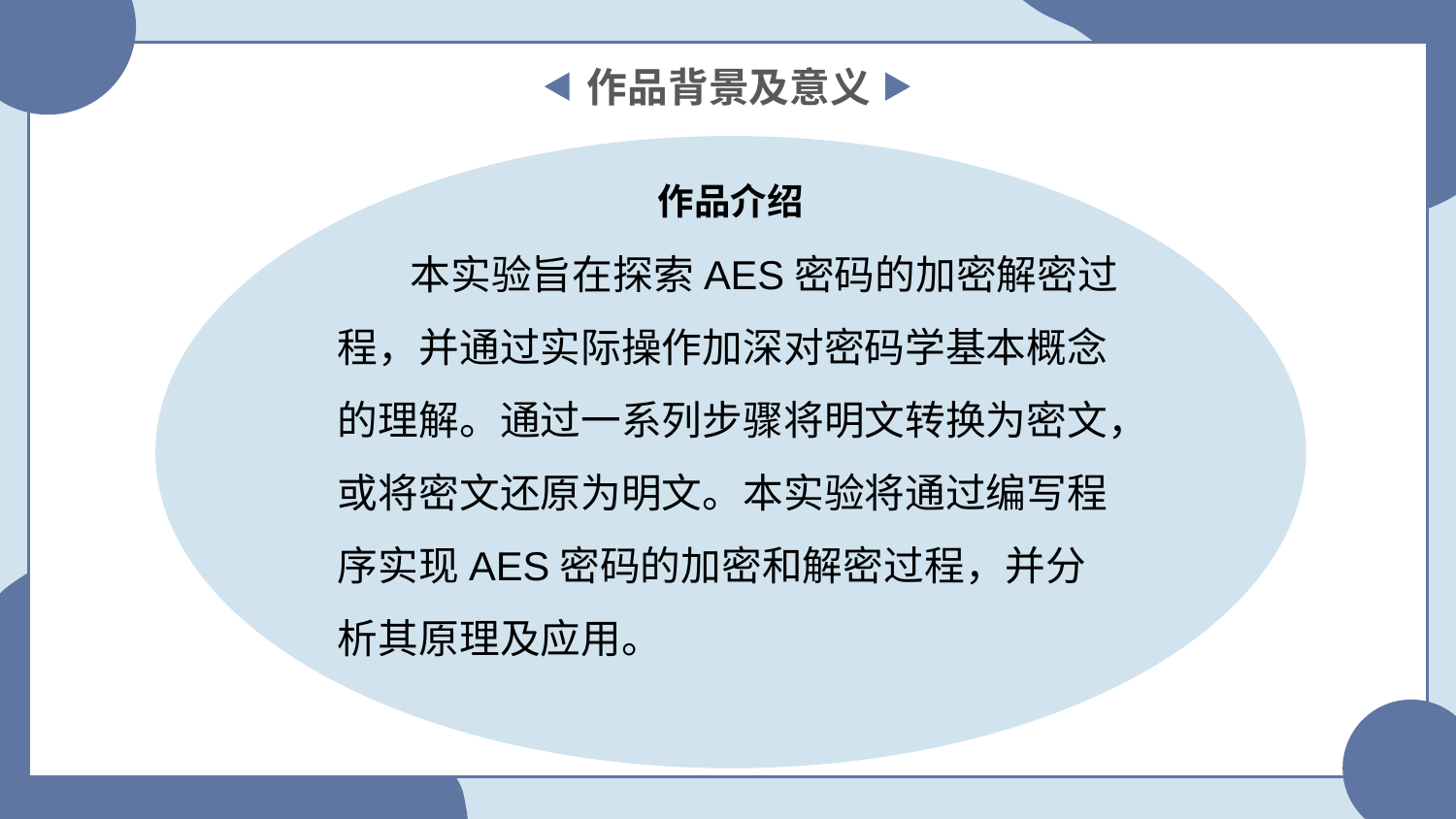

作品背景及意义

作品介绍
       本实验旨在探索AES密码的加密解密过程，并通过实际操作加深对密码学基本概念的理解。通过一系列步骤将明文转换为密文，或将密文还原为明文。本实验将通过编写程序实现AES密码的加密和解密过程，并分析其原理及应用。